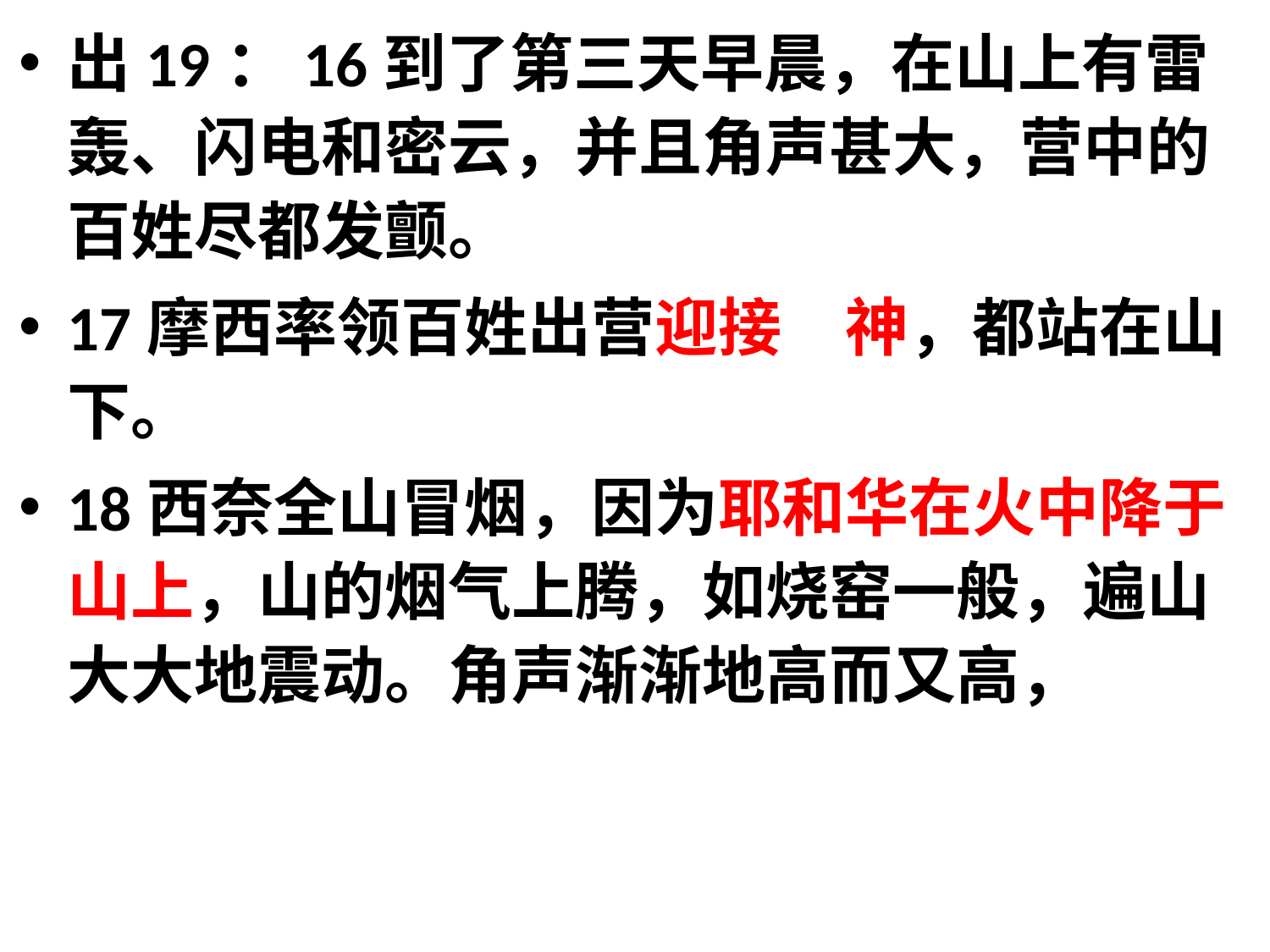

出19：16到了第三天早晨，在山上有雷轰、闪电和密云，并且角声甚大，营中的百姓尽都发颤。
17摩西率领百姓出营迎接　神，都站在山下。
18西奈全山冒烟，因为耶和华在火中降于山上，山的烟气上腾，如烧窑一般，遍山大大地震动。角声渐渐地高而又高，